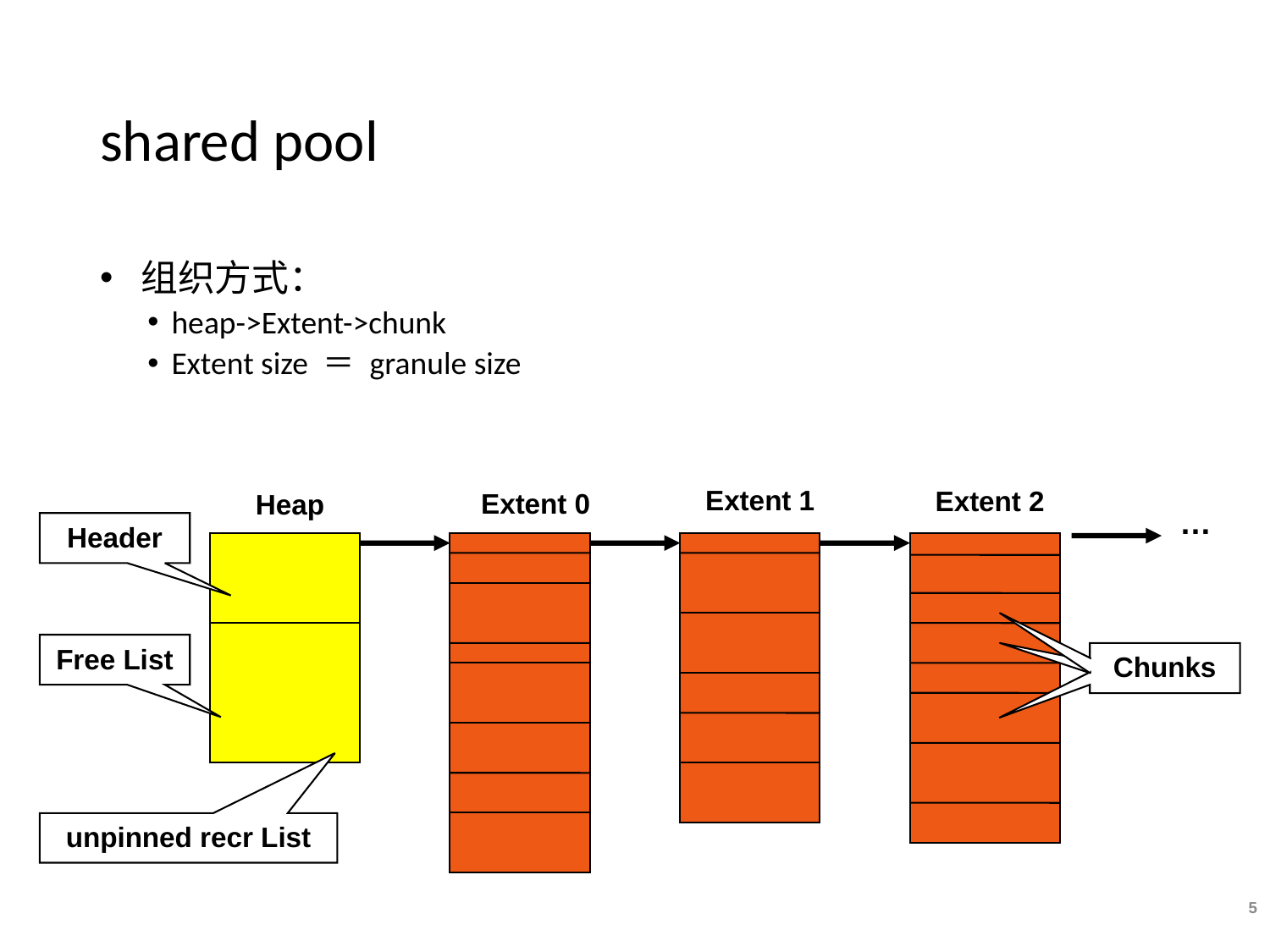

# shared pool
 组织方式：
heap->Extent->chunk
Extent size ＝ granule size
Extent 1
Extent 2
Extent 0
Heap
…
Header

Chunks

Free List
unpinned recr List
5